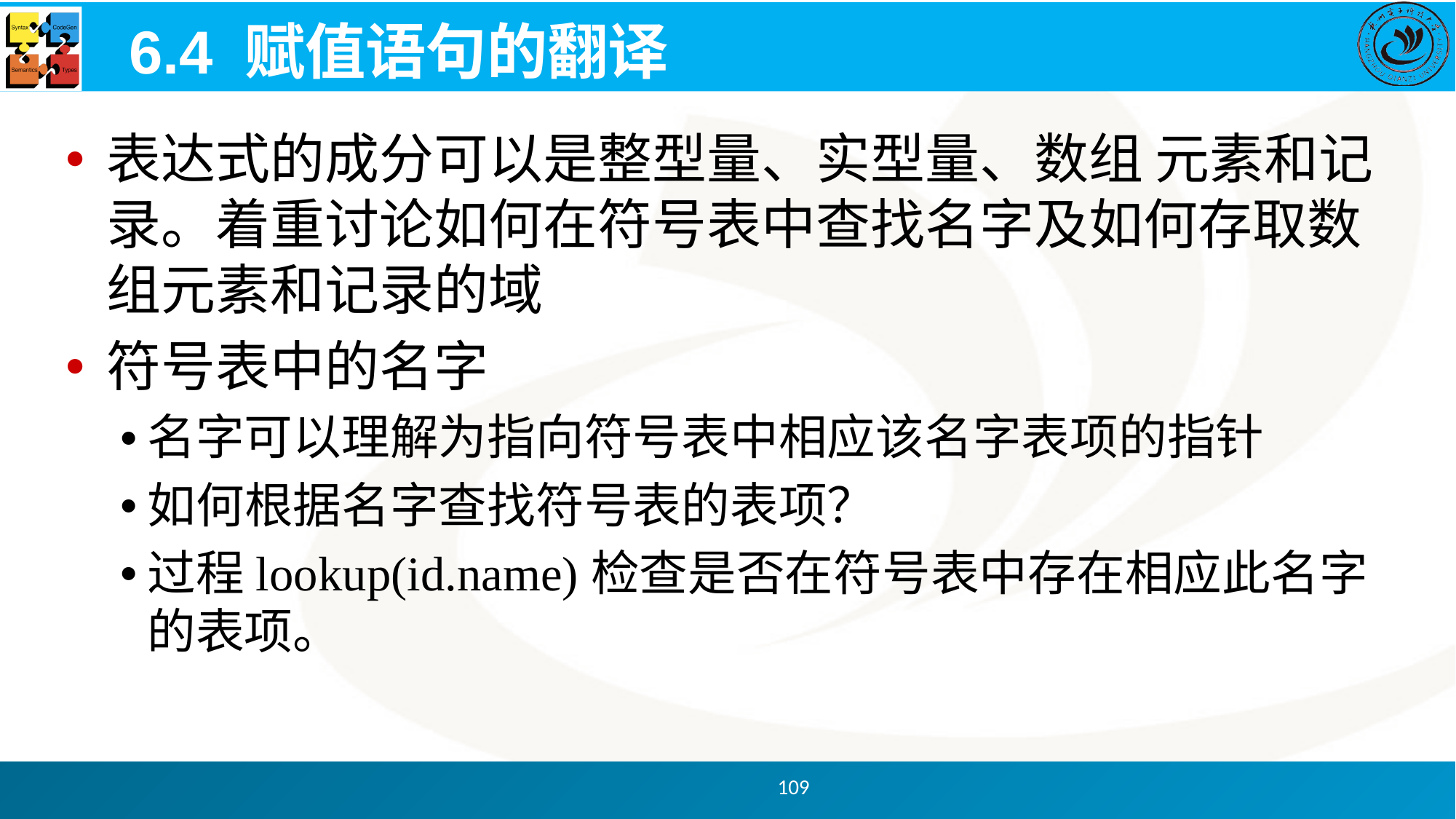

# 6.4 赋值语句的翻译
表达式的成分可以是整型量、实型量、数组 元素和记录。着重讨论如何在符号表中查找名字及如何存取数组元素和记录的域
符号表中的名字
名字可以理解为指向符号表中相应该名字表项的指针
如何根据名字查找符号表的表项？
过程lookup(id.name)检查是否在符号表中存在相应此名字的表项。
109